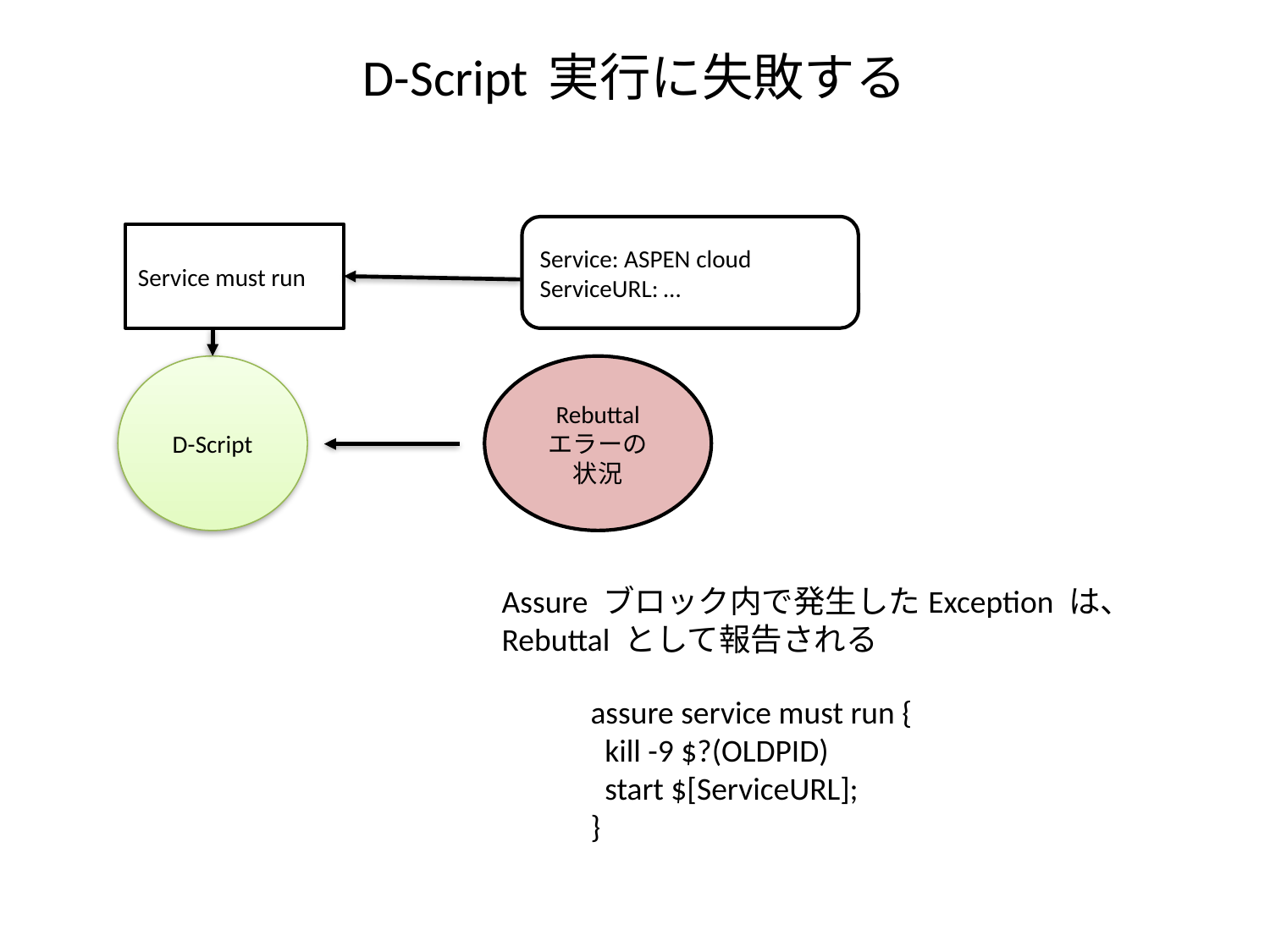

# D-Script 実行に失敗する
Service: ASPEN cloud
ServiceURL: …
Service must run
D-Script
Rebuttal
エラーの
状況
Assure ブロック内で発生したException は、
Rebuttal として報告される
assure service must run {
  kill -9 $?(OLDPID)
  start $[ServiceURL];
}